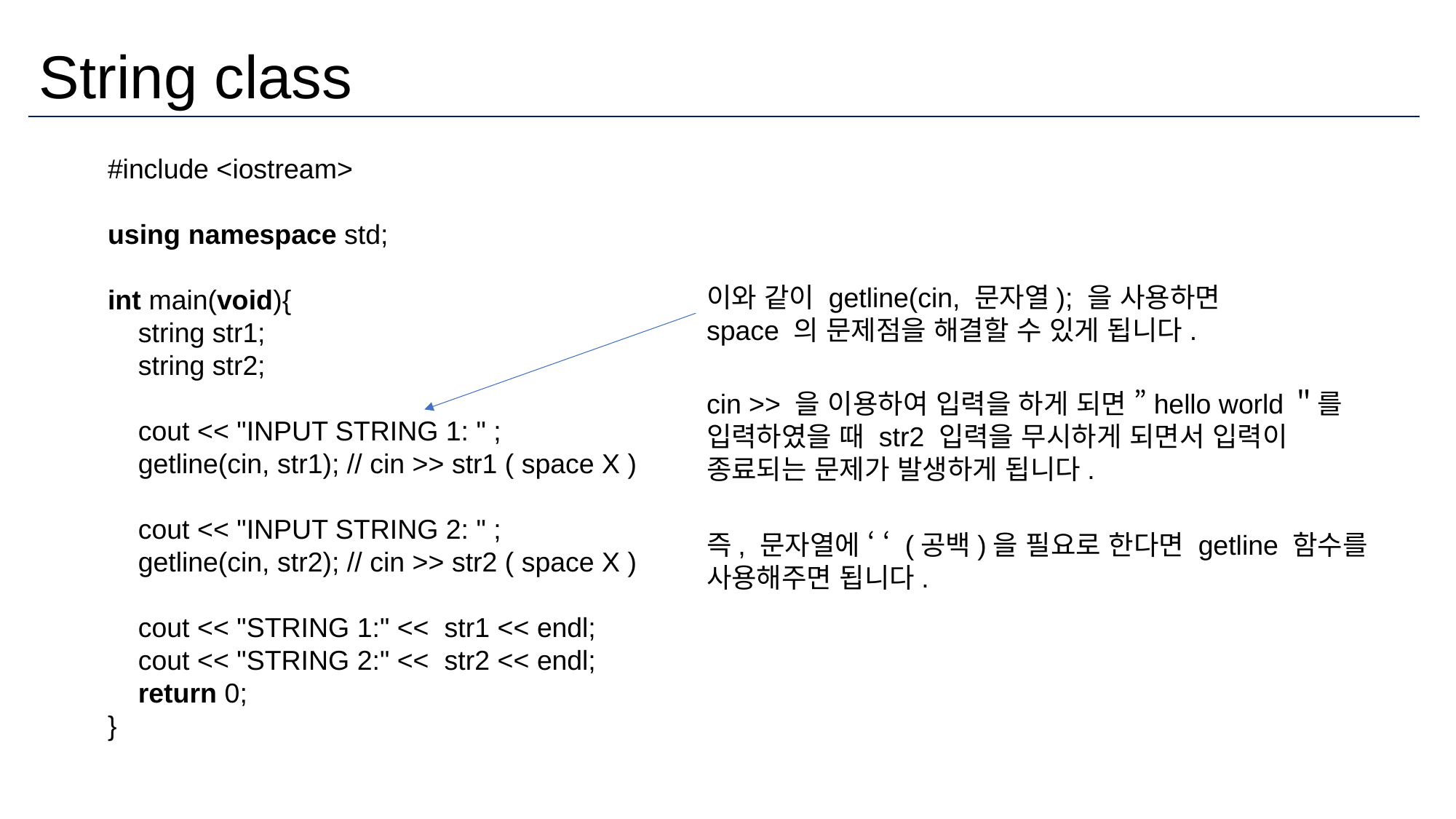

# String class
#include <iostream>
using namespace std;
int main(void){
    string str1;
    string str2;

    cout << "INPUT STRING 1: " ;
    getline(cin, str1); // cin >> str1 ( space X )

    cout << "INPUT STRING 2: " ;
    getline(cin, str2); // cin >> str2 ( space X )

    cout << "STRING 1:" <<  str1 << endl;
    cout << "STRING 2:" <<  str2 << endl;
    return 0;
}

이와 같이 getline(cin, 문자열); 을 사용하면
space 의 문제점을 해결할 수 있게 됩니다.
cin >> 을 이용하여 입력을 하게 되면 ”hello world＂를 입력하였을 때 str2 입력을 무시하게 되면서 입력이
종료되는 문제가 발생하게 됩니다.
즉, 문자열에 ‘ ‘ (공백)을 필요로 한다면 getline 함수를 사용해주면 됩니다.